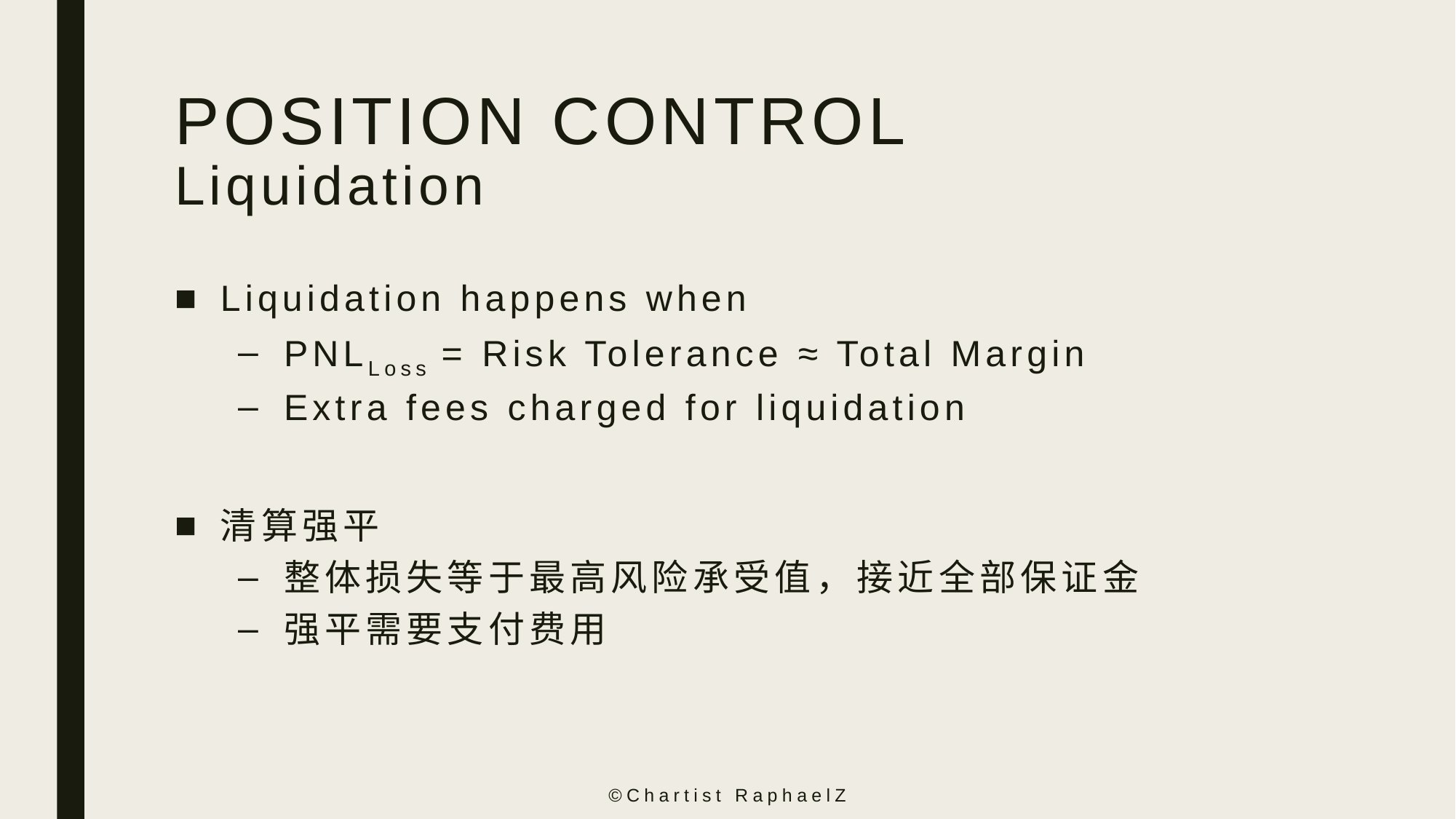

# POSITION CONTROL Liquidation
Liquidation happens when
PNLLoss = Risk Tolerance ≈ Total Margin
Extra fees charged for liquidation

清算强平
整体损失等于最高风险承受值，接近全部保证金
强平需要支付费用

©️Chartist RaphaelZ